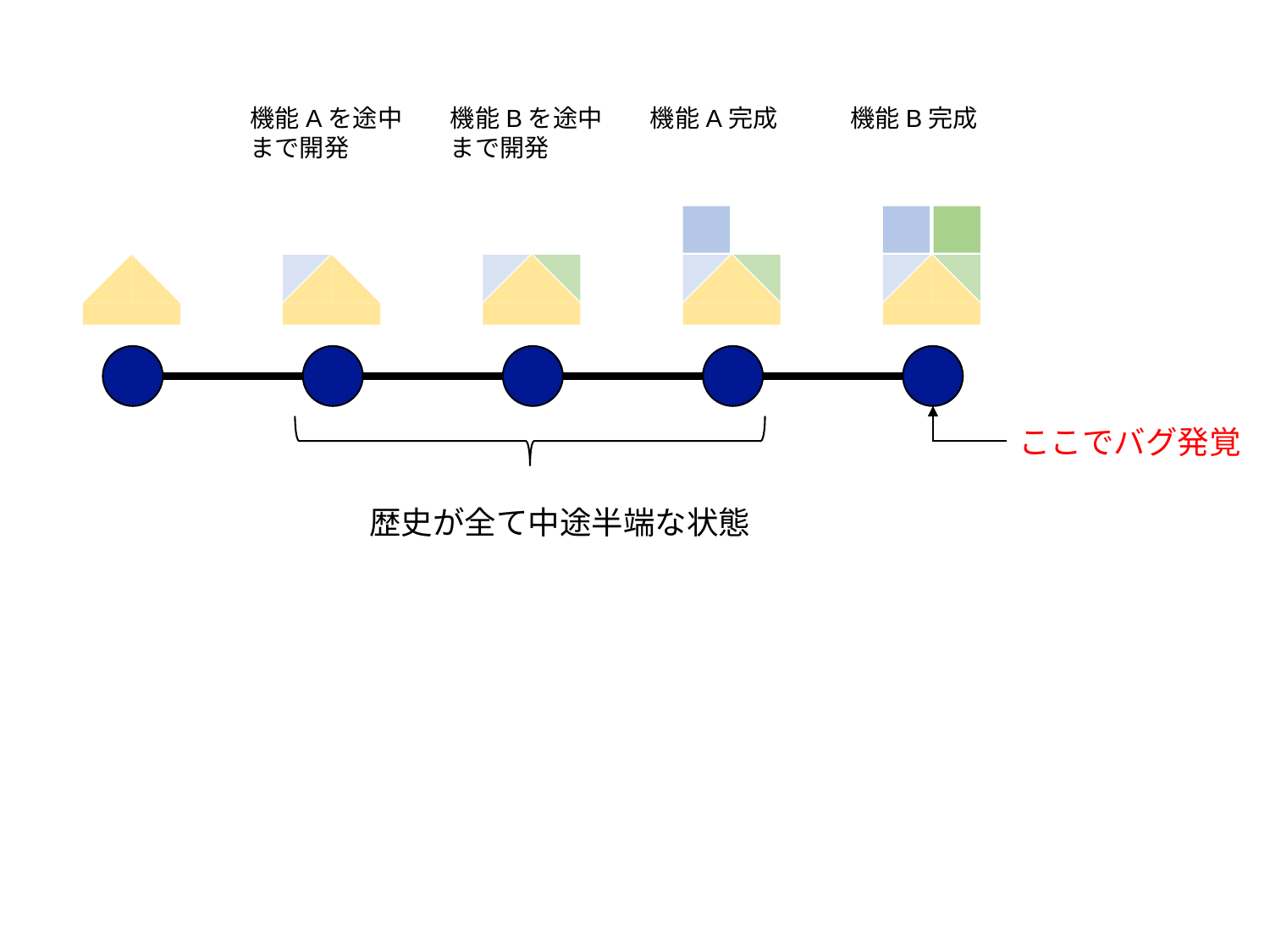

機能Aを途中
まで開発
機能Bを途中
まで開発
機能A完成
機能B完成

ここでバグ発覚
歴史が全て中途半端な状態